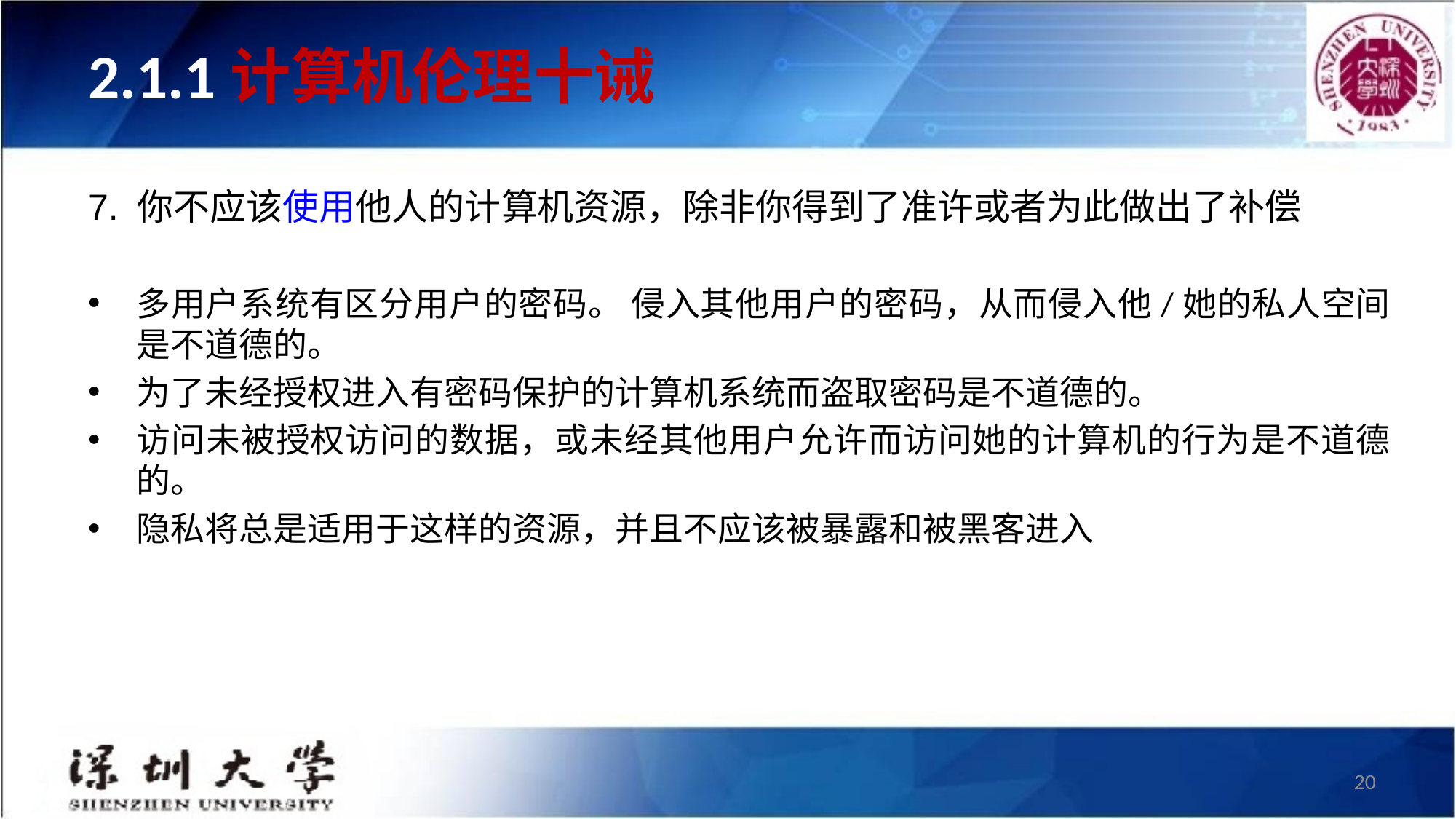

# 2.1.1计算机伦理十诫
7. 你不应该使用他人的计算机资源，除非你得到了准许或者为此做出了补偿

多用户系统有区分用户的密码。 侵入其他用户的密码，从而侵入他/她的私人空间是不道德的。
为了未经授权进入有密码保护的计算机系统而盗取密码是不道德的。
访问未被授权访问的数据，或未经其他用户允许而访问她的计算机的行为是不道德的。
隐私将总是适用于这样的资源，并且不应该被暴露和被黑客进入
20